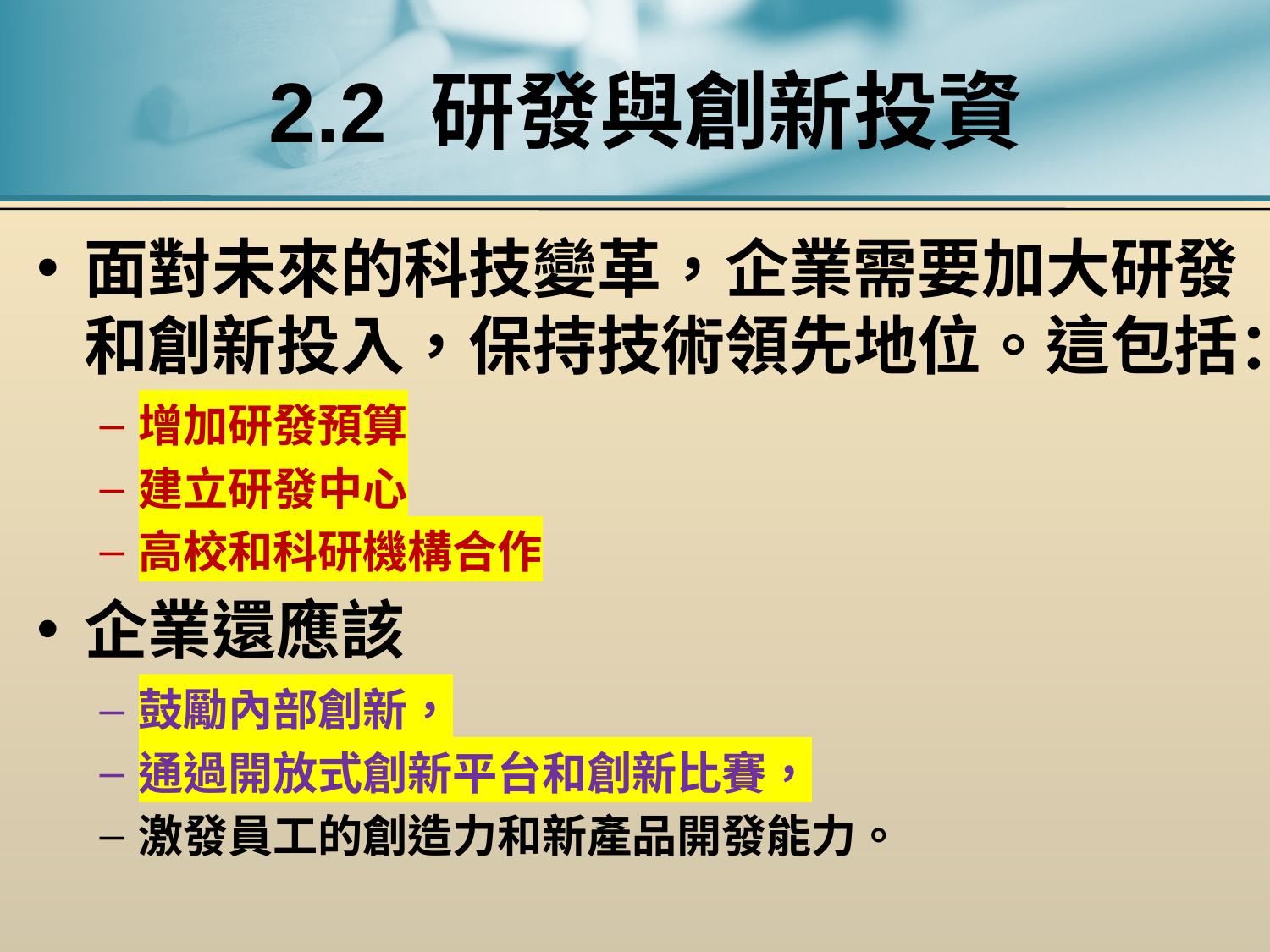

# 2.2 研發與創新投資
面對未來的科技變革，企業需要加大研發和創新投入，保持技術領先地位。這包括：
增加研發預算
建立研發中心
高校和科研機構合作
企業還應該
鼓勵內部創新，
通過開放式創新平台和創新比賽，
激發員工的創造力和新產品開發能力。